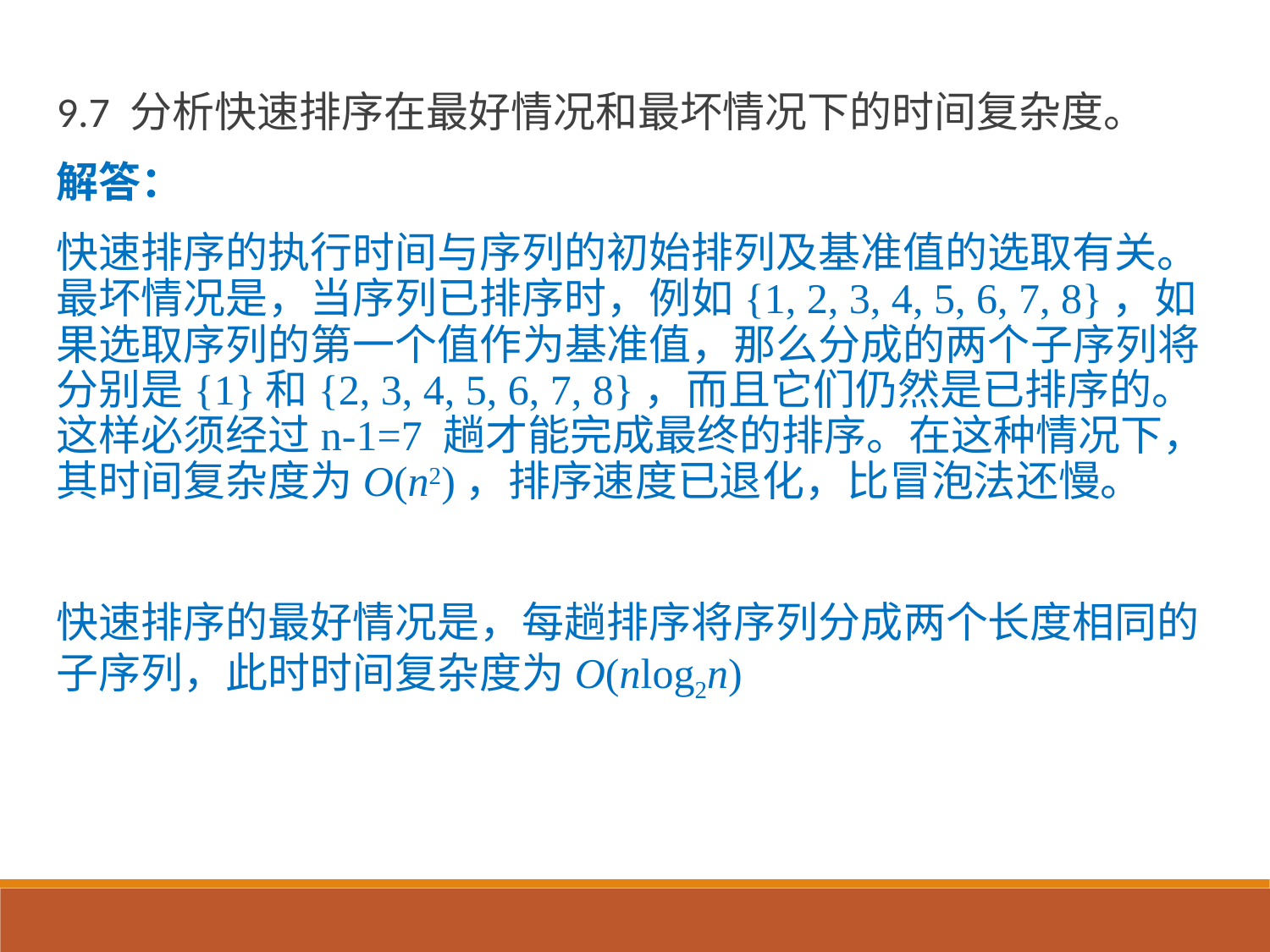

9.7 分析快速排序在最好情况和最坏情况下的时间复杂度。
解答：
快速排序的执行时间与序列的初始排列及基准值的选取有关。最坏情况是，当序列已排序时，例如{1, 2, 3, 4, 5, 6, 7, 8}，如果选取序列的第一个值作为基准值，那么分成的两个子序列将分别是{1}和{2, 3, 4, 5, 6, 7, 8}，而且它们仍然是已排序的。这样必须经过n-1=7 趟才能完成最终的排序。在这种情况下，其时间复杂度为O(n2)，排序速度已退化，比冒泡法还慢。

快速排序的最好情况是，每趟排序将序列分成两个长度相同的子序列，此时时间复杂度为O(nlog2n)